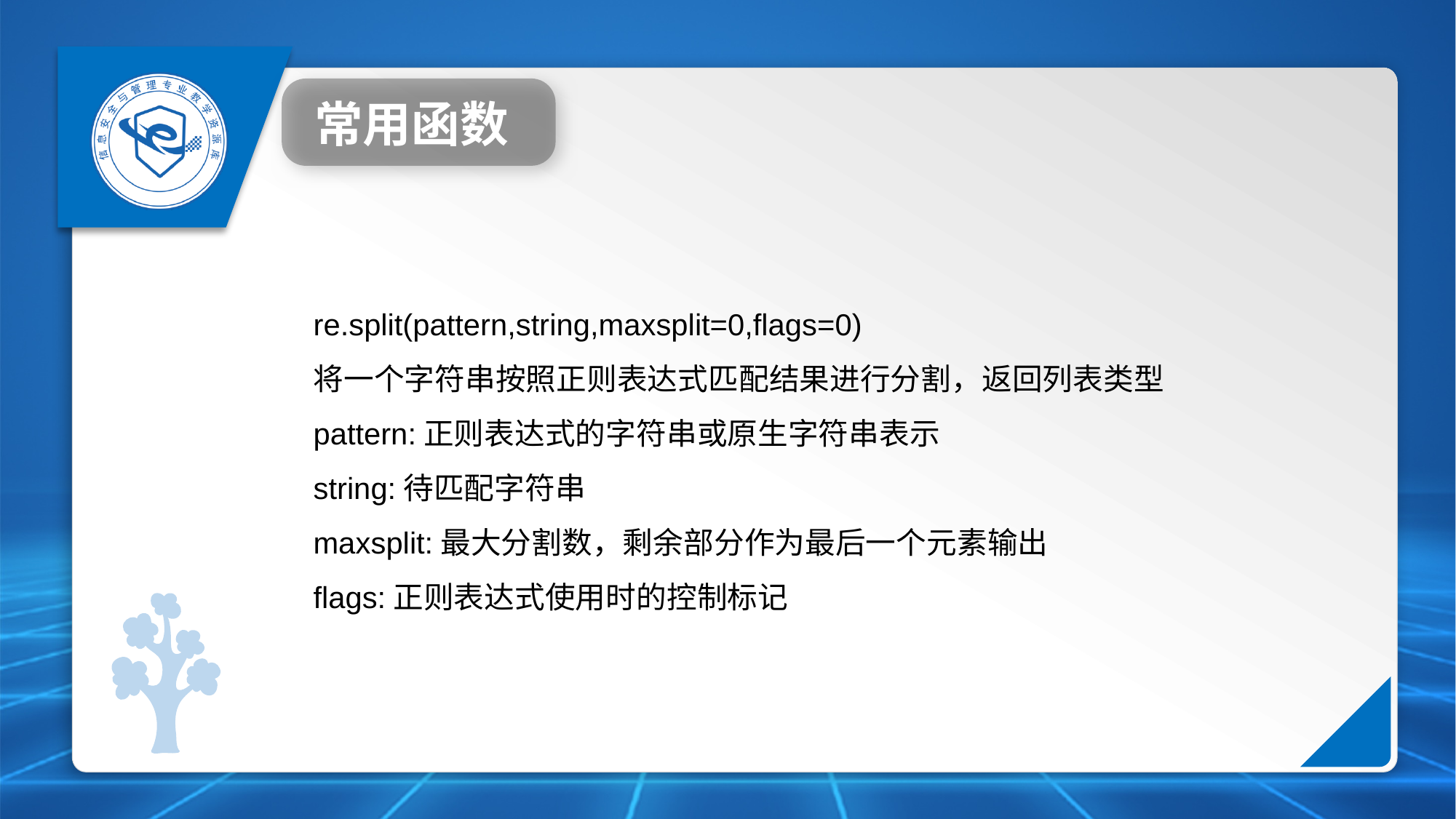

常用函数
re.split(pattern,string,maxsplit=0,flags=0)
将一个字符串按照正则表达式匹配结果进行分割，返回列表类型pattern:正则表达式的字符串或原生字符串表示
string:待匹配字符串
maxsplit:最大分割数，剩余部分作为最后一个元素输出
flags:正则表达式使用时的控制标记